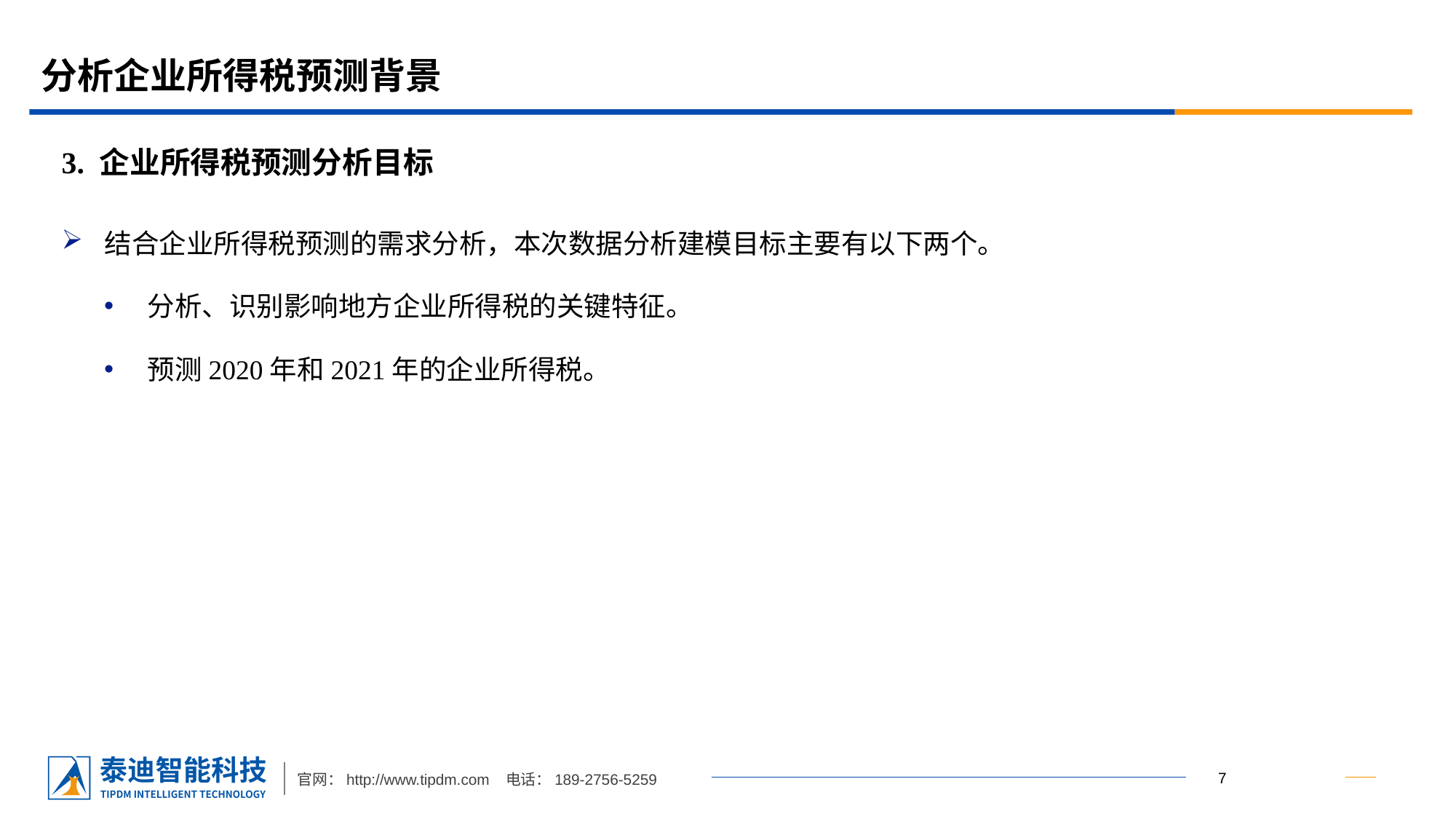

# 分析企业所得税预测背景
3. 企业所得税预测分析目标
结合企业所得税预测的需求分析，本次数据分析建模目标主要有以下两个。
分析、识别影响地方企业所得税的关键特征。
预测2020年和2021年的企业所得税。